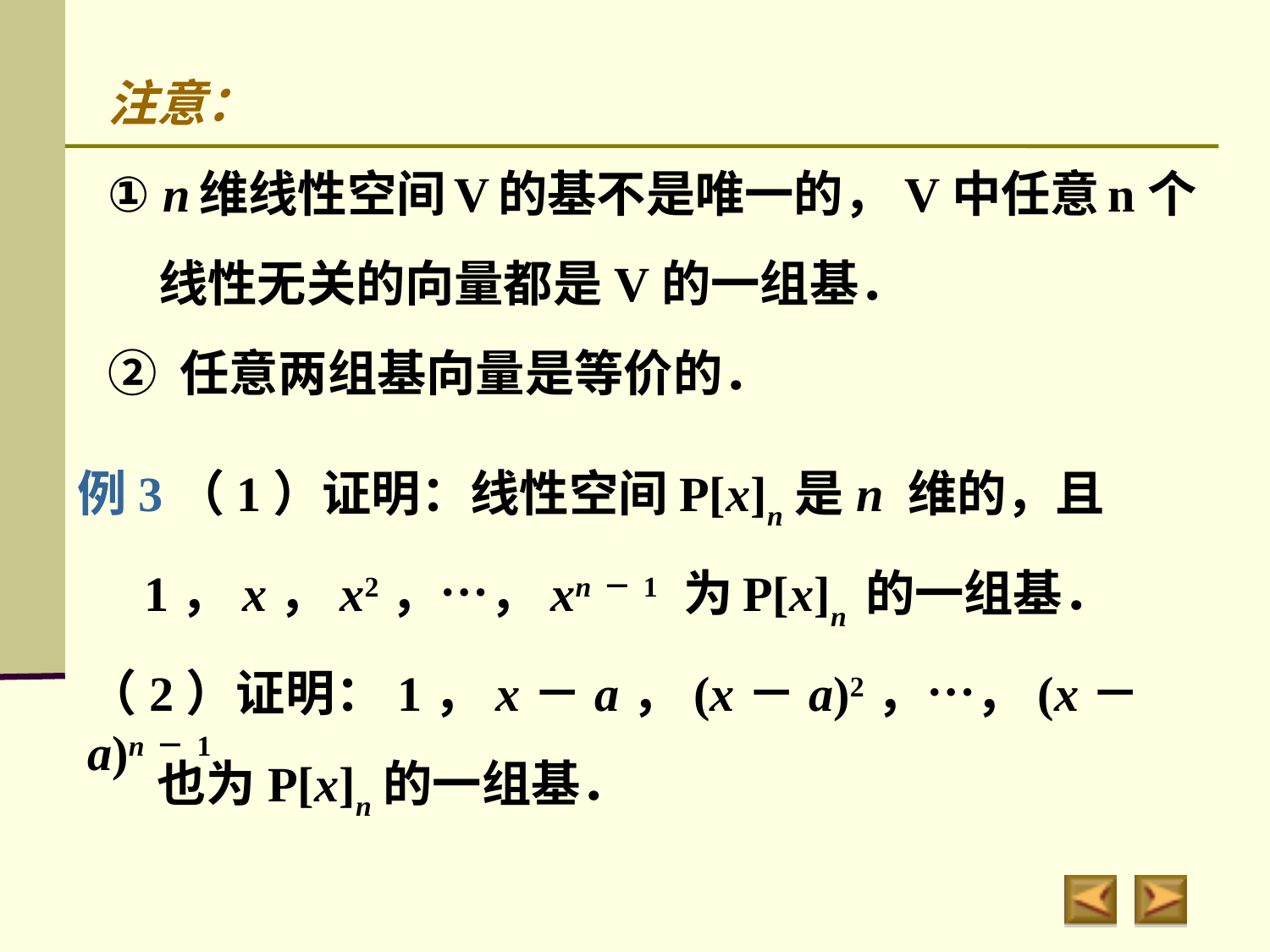

注意：
① n 维线性空间 V 的基不是唯一的，V中任意 n个
线性无关的向量都是V的一组基．
② 任意两组基向量是等价的．
例3（1）证明：线性空间P[x]n是n 维的，且
1，x，x2，…，xn－1 为 P[x]n 的一组基．
（2）证明：1，x－a，(x－a)2，…，(x－a)n－1
也为P[x]n的一组基．